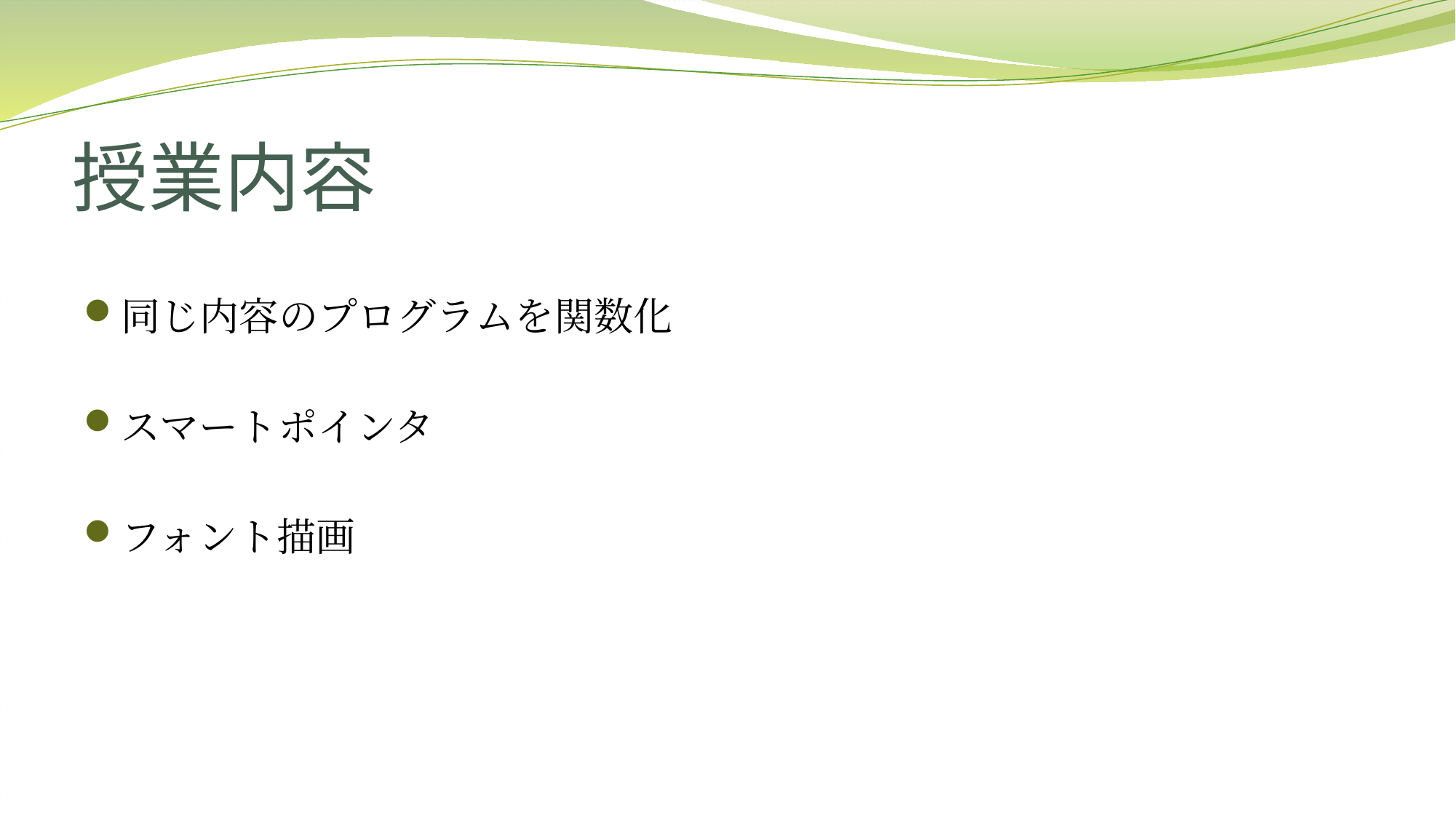

# 授業内容

同じ内容のプログラムを関数化

スマートポインタ

フォント描画